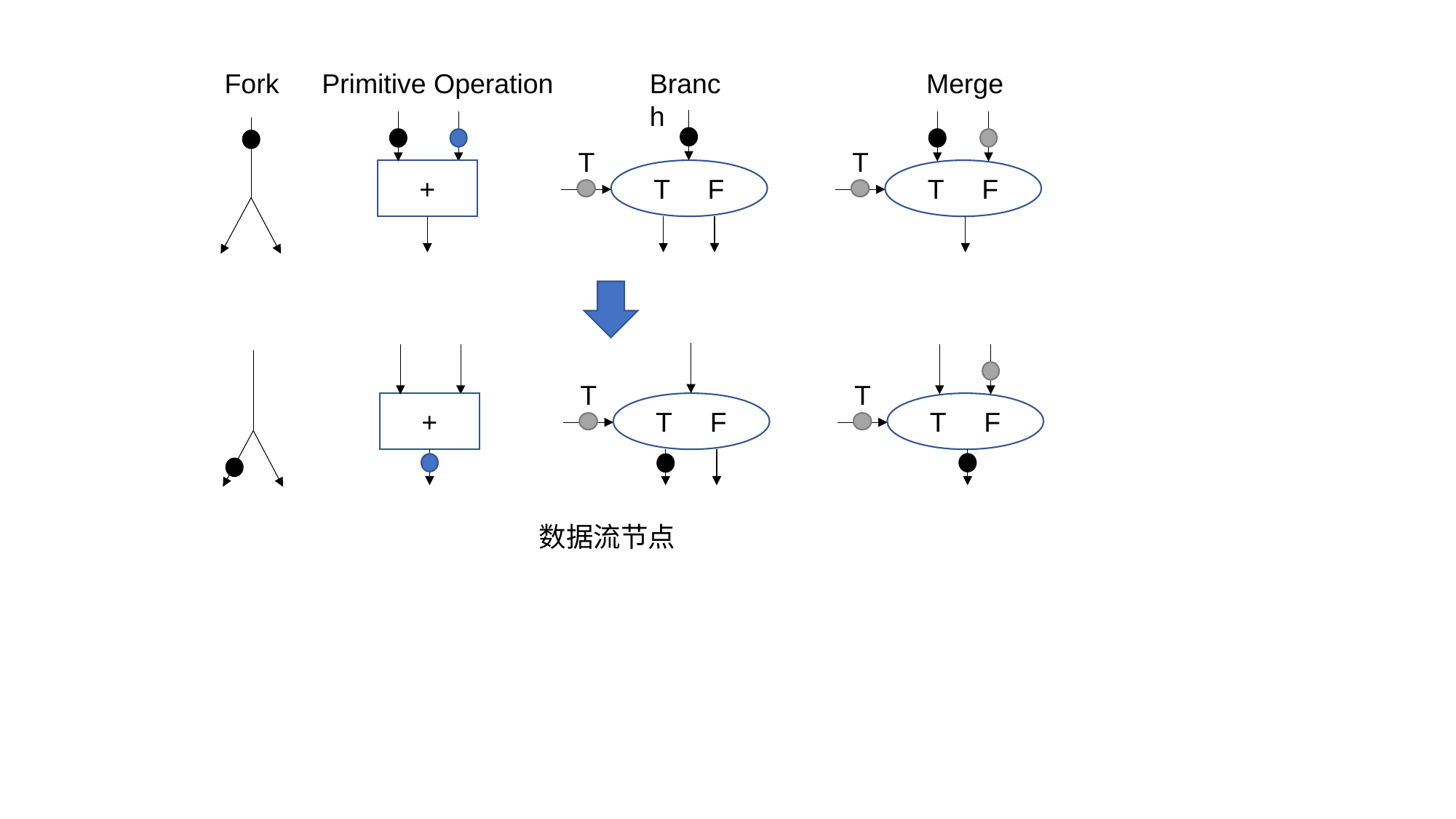

Fork
Primitive Operation
Branch
Merge

T
T
+
T     F
T     F

T
T
+
T     F
T     F

数据流节点